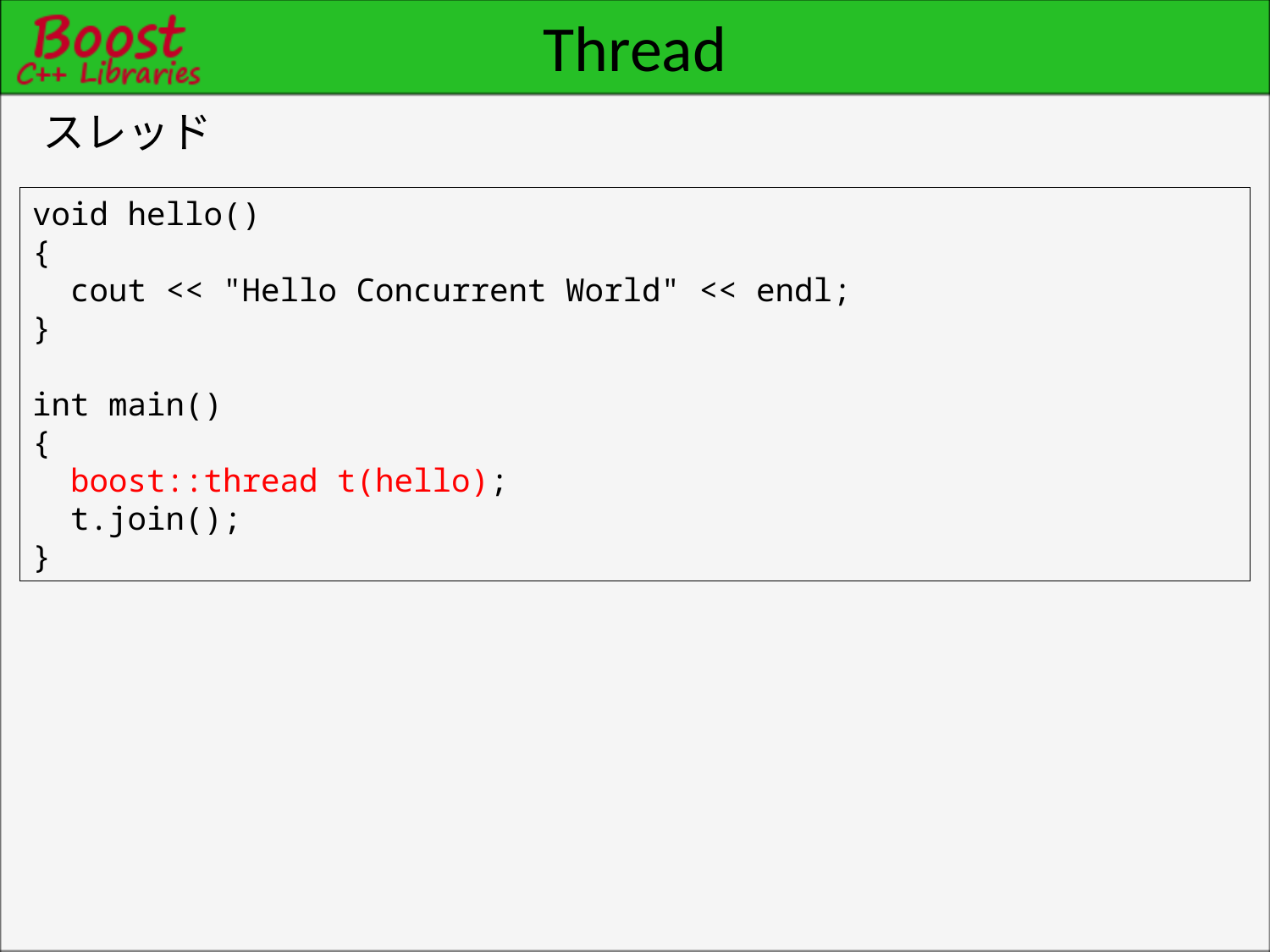

# Thread
スレッド
void hello()
{
  cout << "Hello Concurrent World" << endl;
}

int main()
{
  boost::thread t(hello);
  t.join();
}